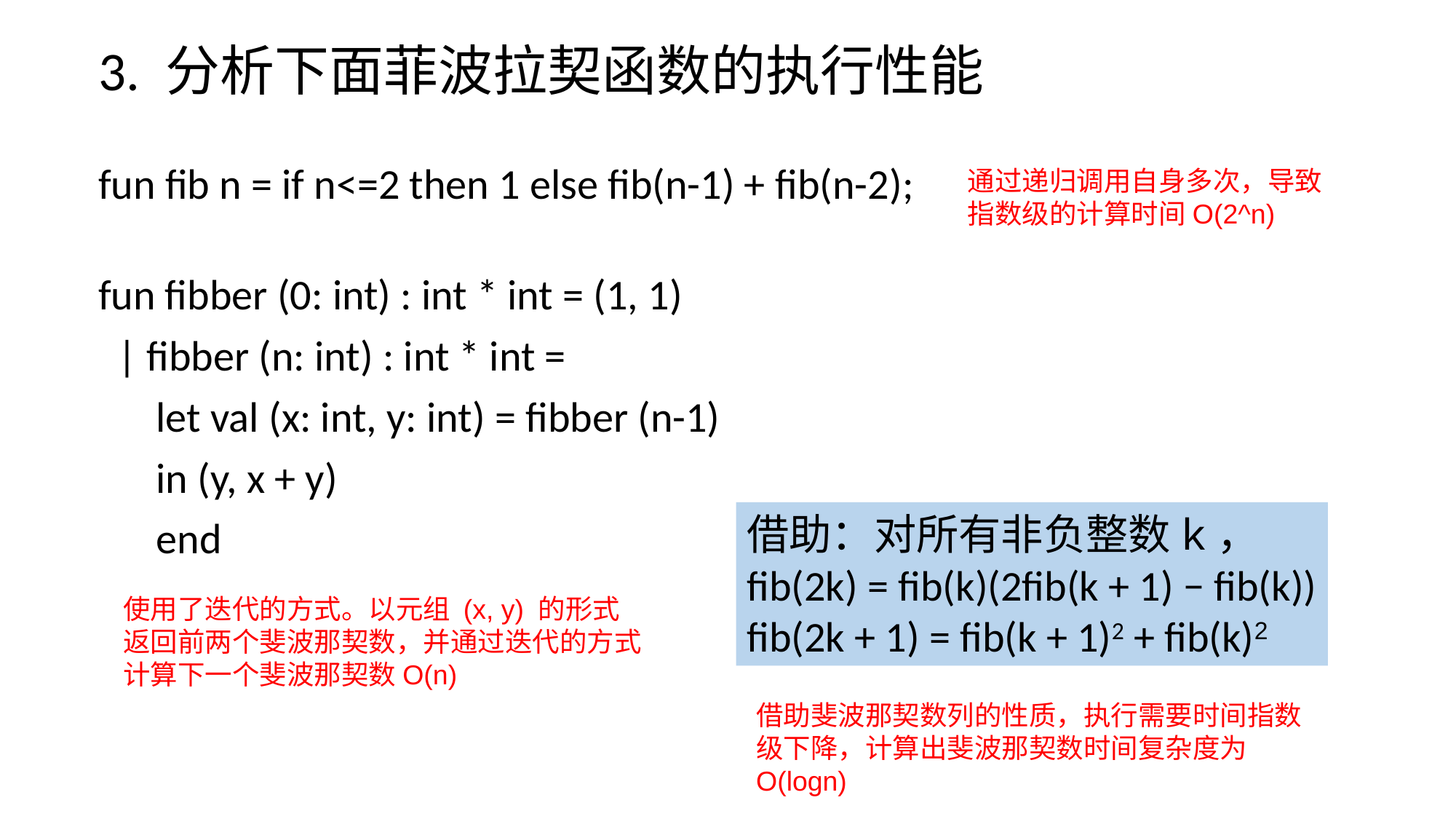

# 3. 分析下面菲波拉契函数的执行性能
fun fib n = if n<=2 then 1 else fib(n-1) + fib(n-2);
通过递归调用自身多次，导致指数级的计算时间O(2^n)
fun fibber (0: int) : int * int = (1, 1)
  | fibber (n: int) : int * int =
      let val (x: int, y: int) = fibber (n-1)
      in (y, x + y)
      end
借助：对所有非负整数k，
fib(2k) = fib(k)(2fib(k + 1) − fib(k))
fib(2k + 1) = fib(k + 1)2 + fib(k)2
使用了迭代的方式。以元组 (x, y) 的形式返回前两个斐波那契数，并通过迭代的方式计算下一个斐波那契数O(n)
借助斐波那契数列的性质，执行需要时间指数级下降，计算出斐波那契数时间复杂度为O(logn)